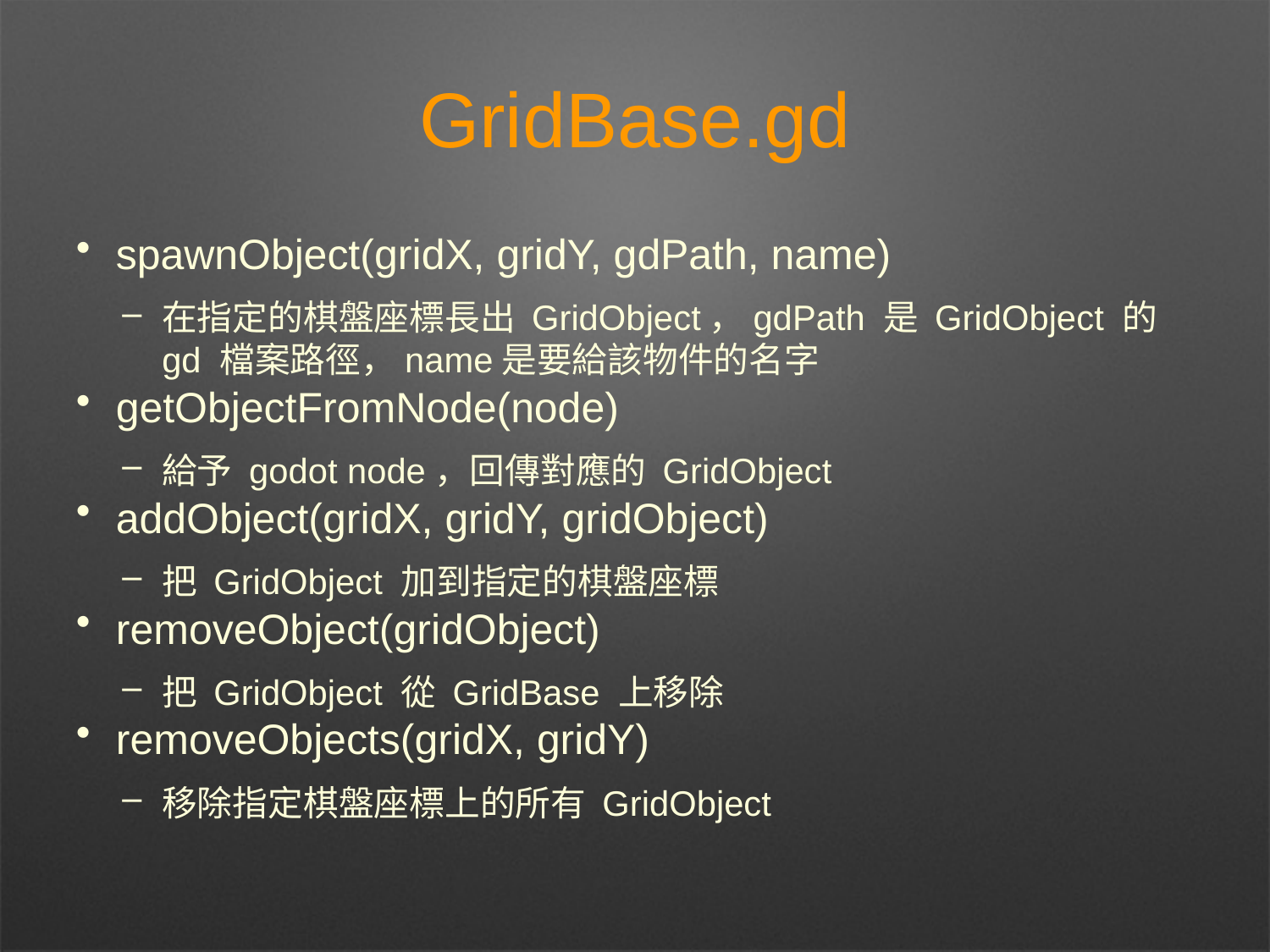

# GridBase.gd
spawnObject(gridX, gridY, gdPath, name)
在指定的棋盤座標長出 GridObject，gdPath 是 GridObject 的 gd 檔案路徑，name是要給該物件的名字
getObjectFromNode(node)
給予 godot node，回傳對應的 GridObject
addObject(gridX, gridY, gridObject)
把 GridObject 加到指定的棋盤座標
removeObject(gridObject)
把 GridObject 從 GridBase 上移除
removeObjects(gridX, gridY)
移除指定棋盤座標上的所有 GridObject